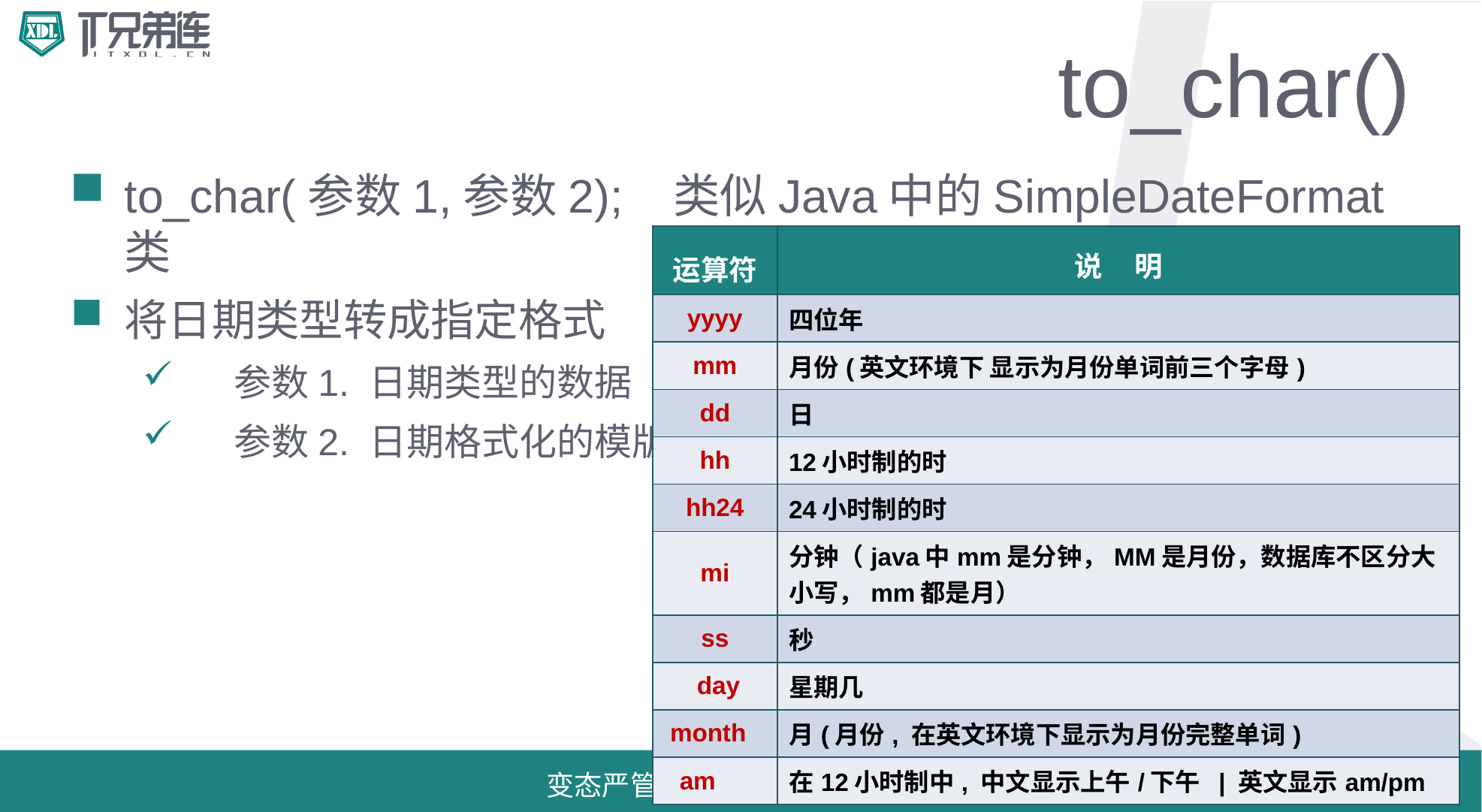

# to_char()
to_char(参数1,参数2);   类似Java中的SimpleDateFormat类
将日期类型转成指定格式
参数1. 日期类型的数据
参数2. 日期格式化的模版

| 运算符 | 说 明 |
| --- | --- |
| yyyy | 四位年 |
| mm | 月份(英文环境下 显示为月份单词前三个字母) |
| dd | 日 |
| hh | 12小时制的时 |
| hh24 | 24小时制的时 |
| mi | 分钟（java中mm是分钟，MM是月份，数据库不区分大小写，mm都是月） |
| ss | 秒 |
| day | 星期几 |
| month | 月(月份, 在英文环境下显示为月份完整单词) |
| am | 在12小时制中, 中文显示上午/下午 | 英文显示am/pm |